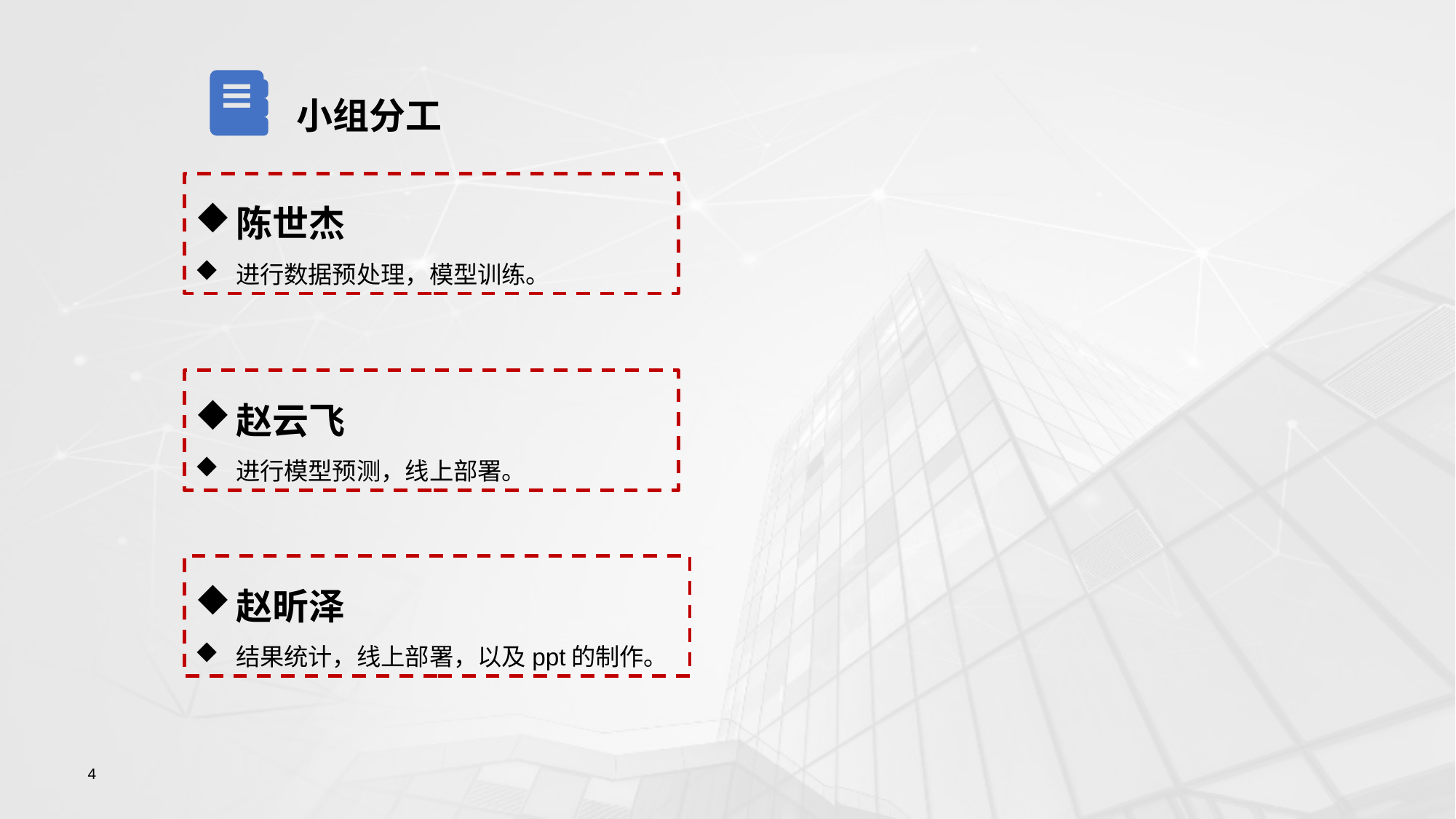

小组分工
陈世杰
进行数据预处理，模型训练。
赵云飞
进行模型预测，线上部署。
赵昕泽
结果统计，线上部署，以及ppt的制作。
4